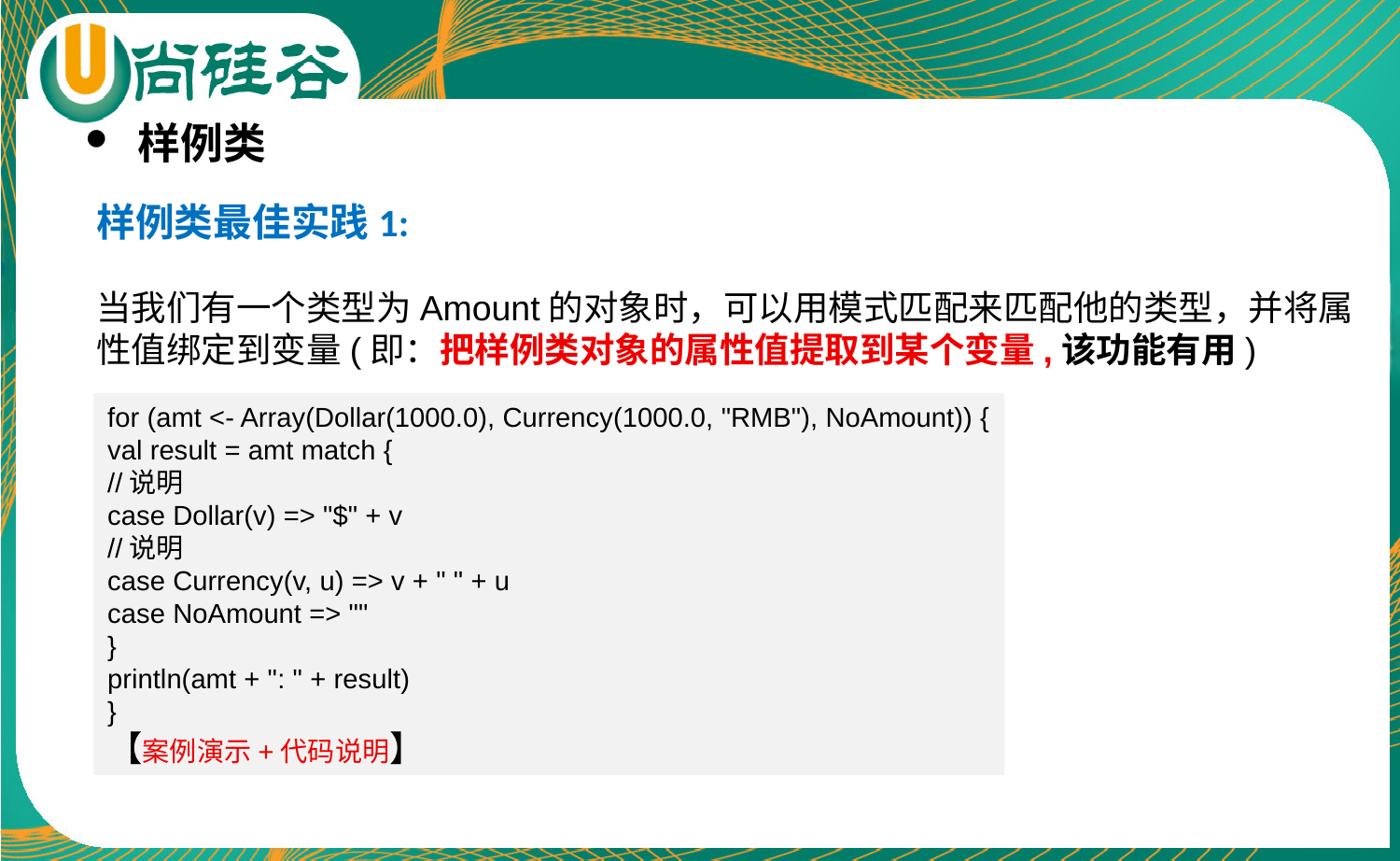

样例类

样例类最佳实践1:

当我们有一个类型为Amount的对象时，可以用模式匹配来匹配他的类型，并将属性值绑定到变量(即：把样例类对象的属性值提取到某个变量,该功能有用)

for (amt <- Array(Dollar(1000.0), Currency(1000.0, "RMB"), NoAmount)) {
val result = amt match {
//说明
case Dollar(v) => "$" + v
//说明
case Currency(v, u) => v + " " + u
case NoAmount => ""
}
println(amt + ": " + result)
}
【案例演示+代码说明】